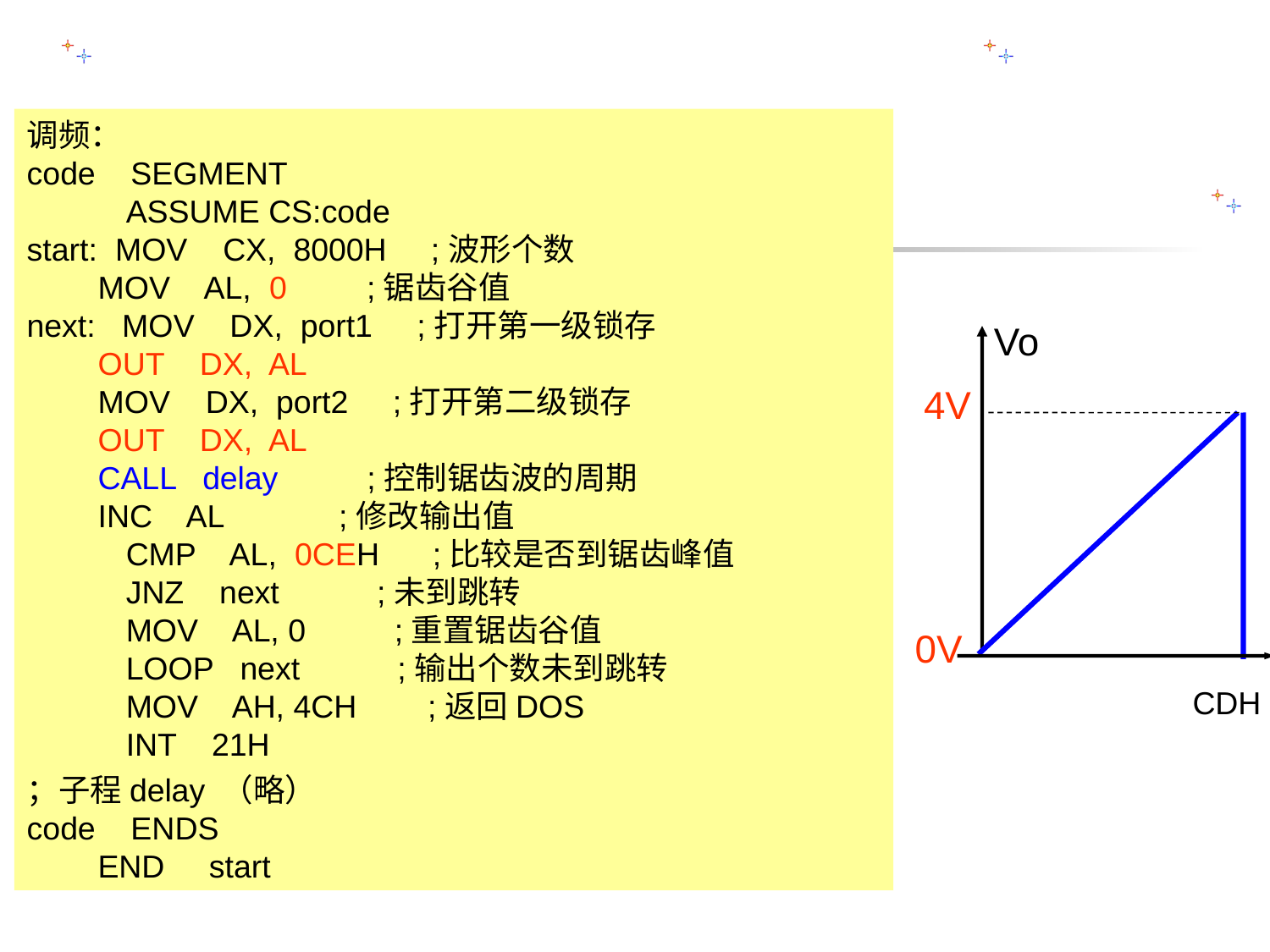

调频：
code    SEGMENT
    ASSUME CS:code
start:  MOV    CX,  8000H     ;波形个数
        MOV    AL,  0         ;锯齿谷值
next:   MOV    DX,  port1     ;打开第一级锁存
        OUT    DX,  AL
        MOV    DX,  port2     ;打开第二级锁存
        OUT    DX,  AL
        CALL   delay          ;控制锯齿波的周期
        INC    AL             ;修改输出值
    CMP    AL,  0CEH      ;比较是否到锯齿峰值
    JNZ    next           ;未到跳转
    MOV    AL, 0          ;重置锯齿谷值
    LOOP   next           ;输出个数未到跳转
    MOV    AH, 4CH        ;返回DOS
    INT    21H
；子程delay （略）
code    ENDS
        END     start
Vo

4V
0V

CDH
41